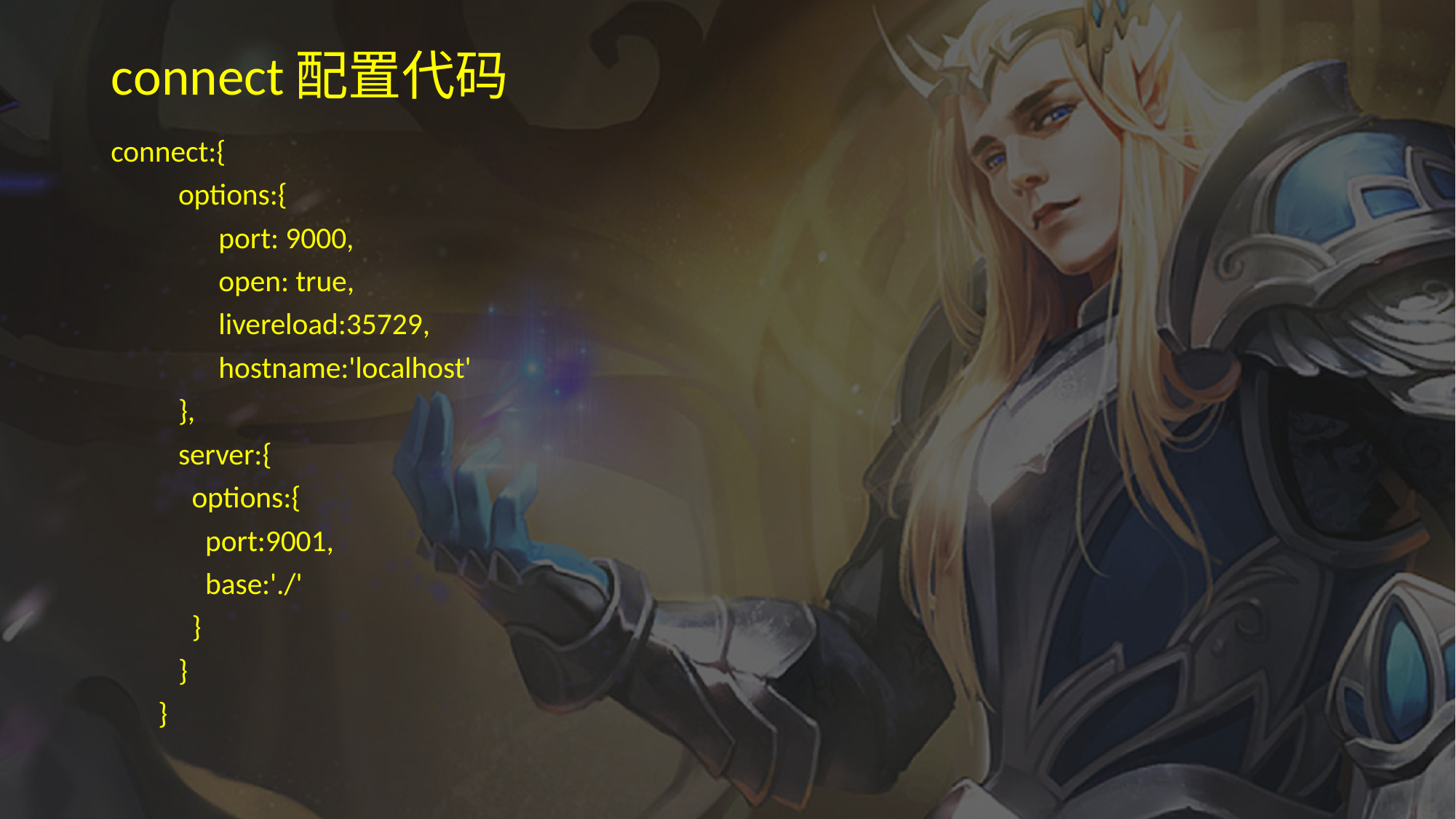

# connect配置代码
connect:{
          options:{
                port: 9000,
                open: true,
                livereload:35729,
                hostname:'localhost'
          },
          server:{
            options:{
              port:9001,
              base:'./'
            }
          }
       }